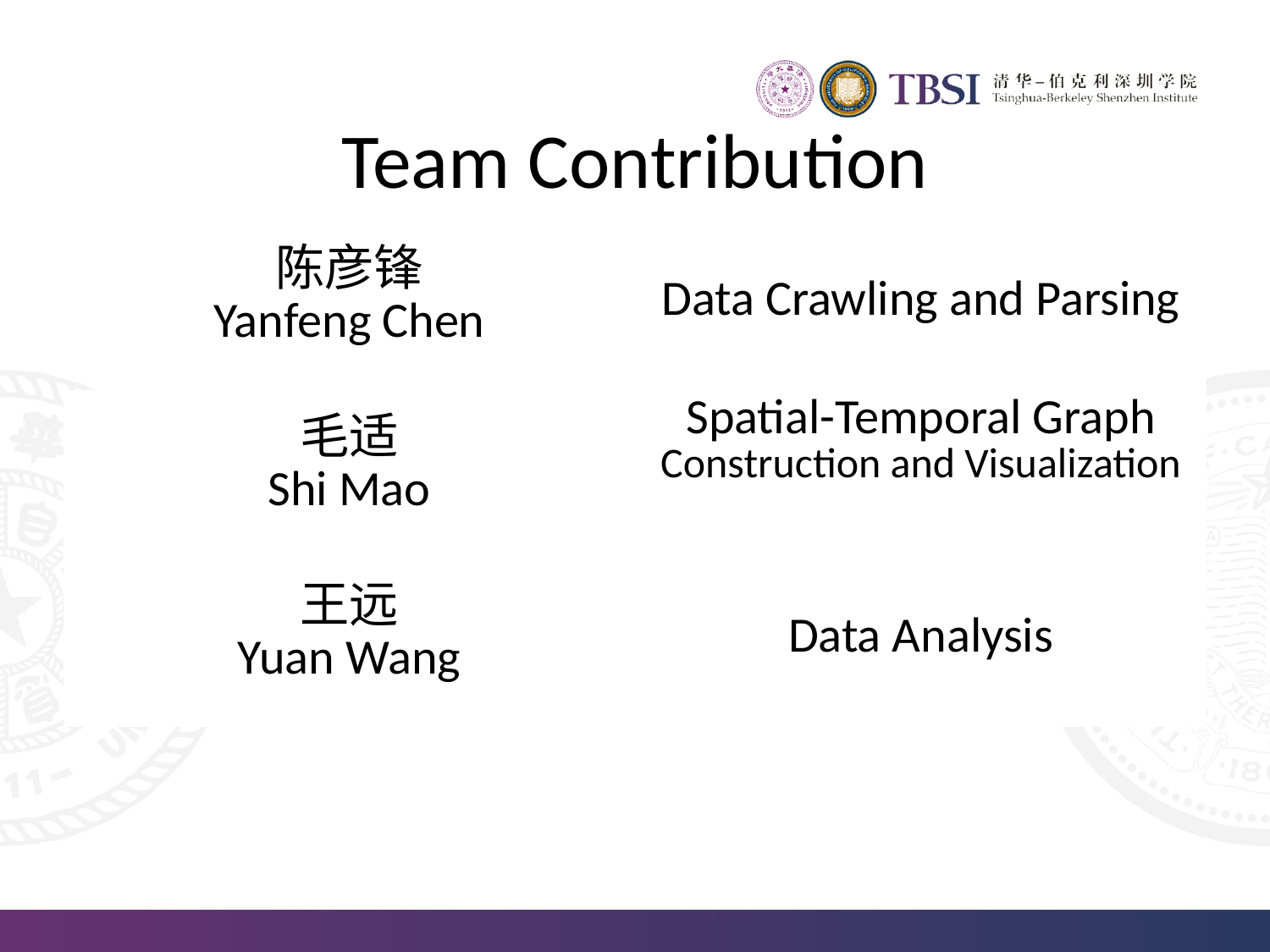

# Team Contribution
| 陈彦锋 Yanfeng Chen | Data Crawling and Parsing |
| --- | --- |
| 毛适 Shi Mao | Spatial-Temporal Graph Construction and Visualization |
| 王远 Yuan Wang | Data Analysis |